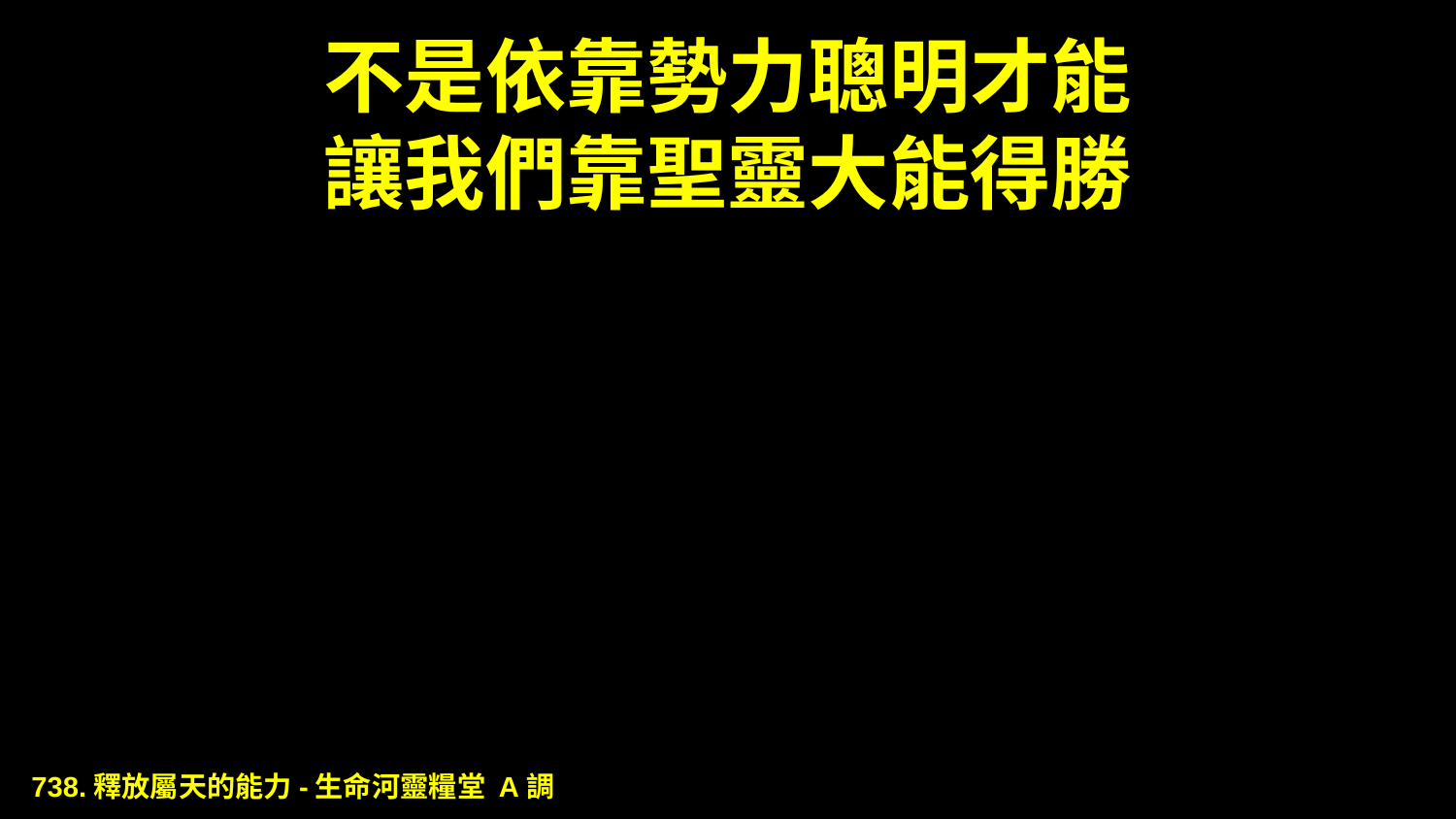

# 不是依靠勢力聰明才能 讓我們靠聖靈大能得勝
738.釋放屬天的能力-生命河靈糧堂 A調